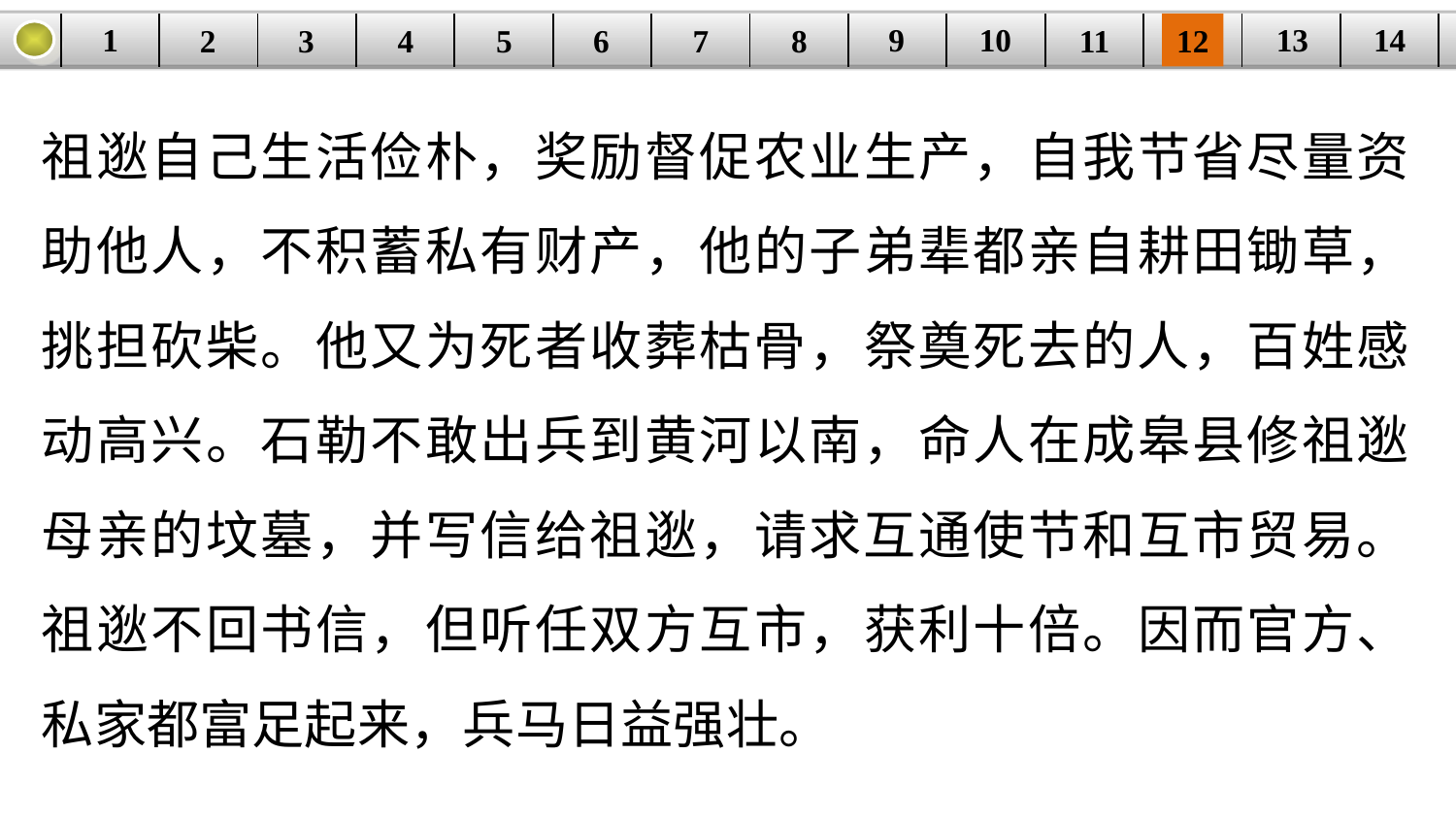

14
9
10
1
13
3
4
5
6
8
11
2
12
|  |  |  |  |  |  |  |  |  |  |  |  |  |  |
| --- | --- | --- | --- | --- | --- | --- | --- | --- | --- | --- | --- | --- | --- |
7

祖逖自己生活俭朴，奖励督促农业生产，自我节省尽量资助他人，不积蓄私有财产，他的子弟辈都亲自耕田锄草，挑担砍柴。他又为死者收葬枯骨，祭奠死去的人，百姓感动高兴。石勒不敢出兵到黄河以南，命人在成皋县修祖逖母亲的坟墓，并写信给祖逖，请求互通使节和互市贸易。祖逖不回书信，但听任双方互市，获利十倍。因而官方、私家都富足起来，兵马日益强壮。